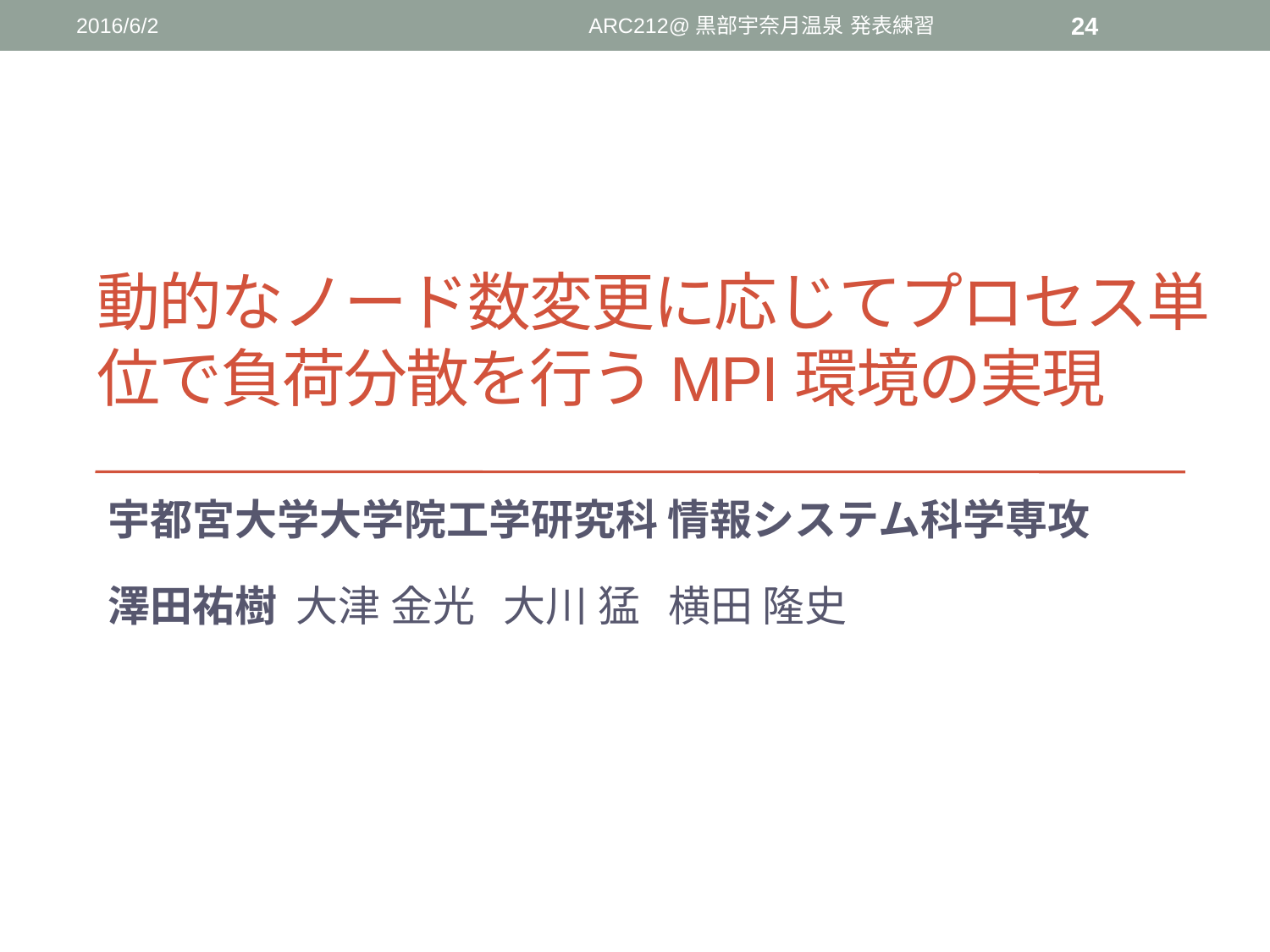

2016/6/2
ARC212@黒部宇奈月温泉 発表練習
24
動的なノード数変更に応じてプロセス単位で負荷分散を行うMPI環境の実現
宇都宮大学大学院工学研究科 情報システム科学専攻

澤田祐樹  大津 金光   大川 猛   横田 隆史